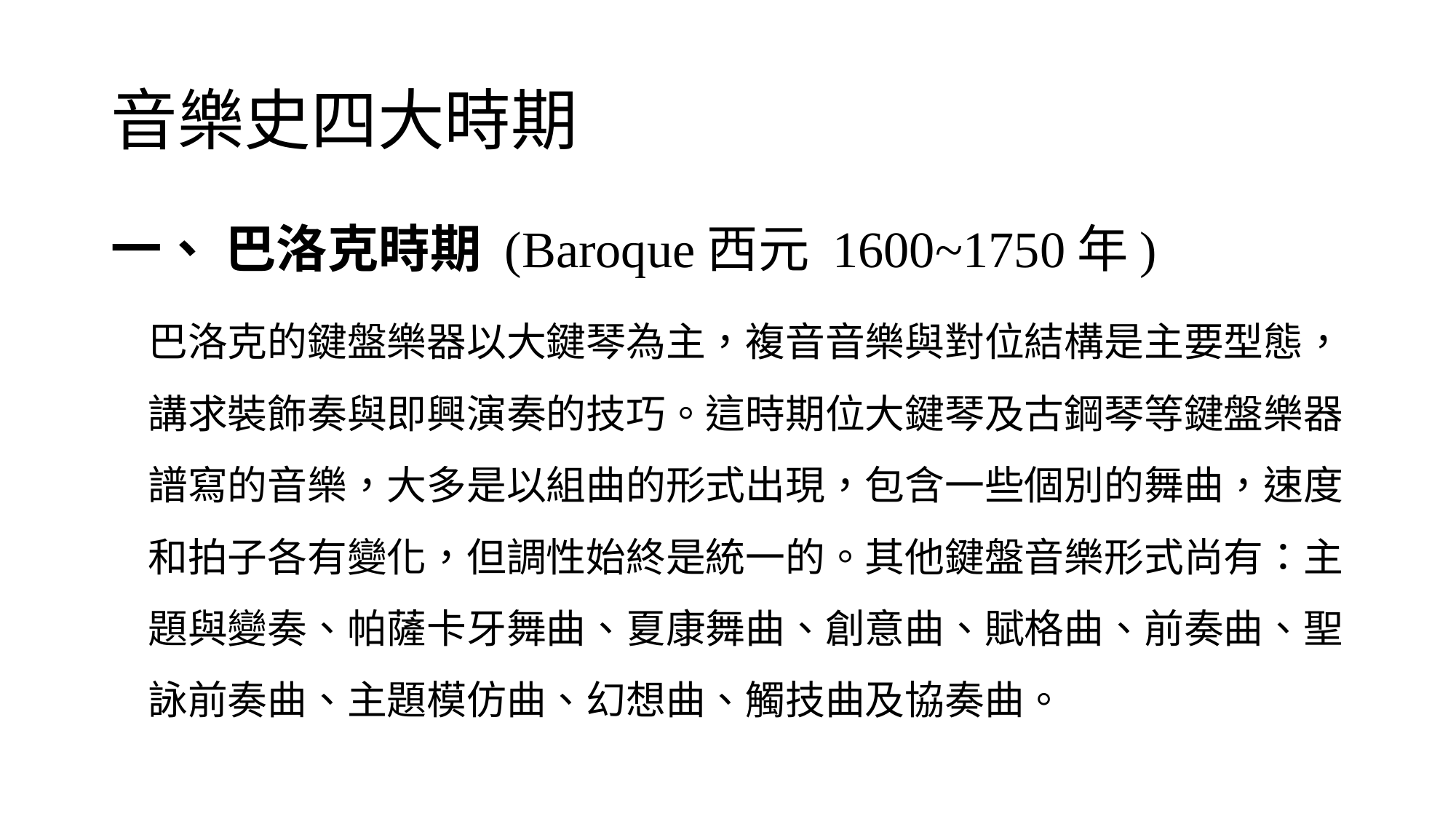

# 音樂史四大時期
一、 巴洛克時期 (Baroque西元 1600~1750年)
巴洛克的鍵盤樂器以大鍵琴為主，複音音樂與對位結構是主要型態，講求裝飾奏與即興演奏的技巧。這時期位大鍵琴及古鋼琴等鍵盤樂器譜寫的音樂，大多是以組曲的形式出現，包含一些個別的舞曲，速度和拍子各有變化，但調性始終是統一的。其他鍵盤音樂形式尚有：主題與變奏、帕薩卡牙舞曲、夏康舞曲、創意曲、賦格曲、前奏曲、聖詠前奏曲、主題模仿曲、幻想曲、觸技曲及協奏曲。